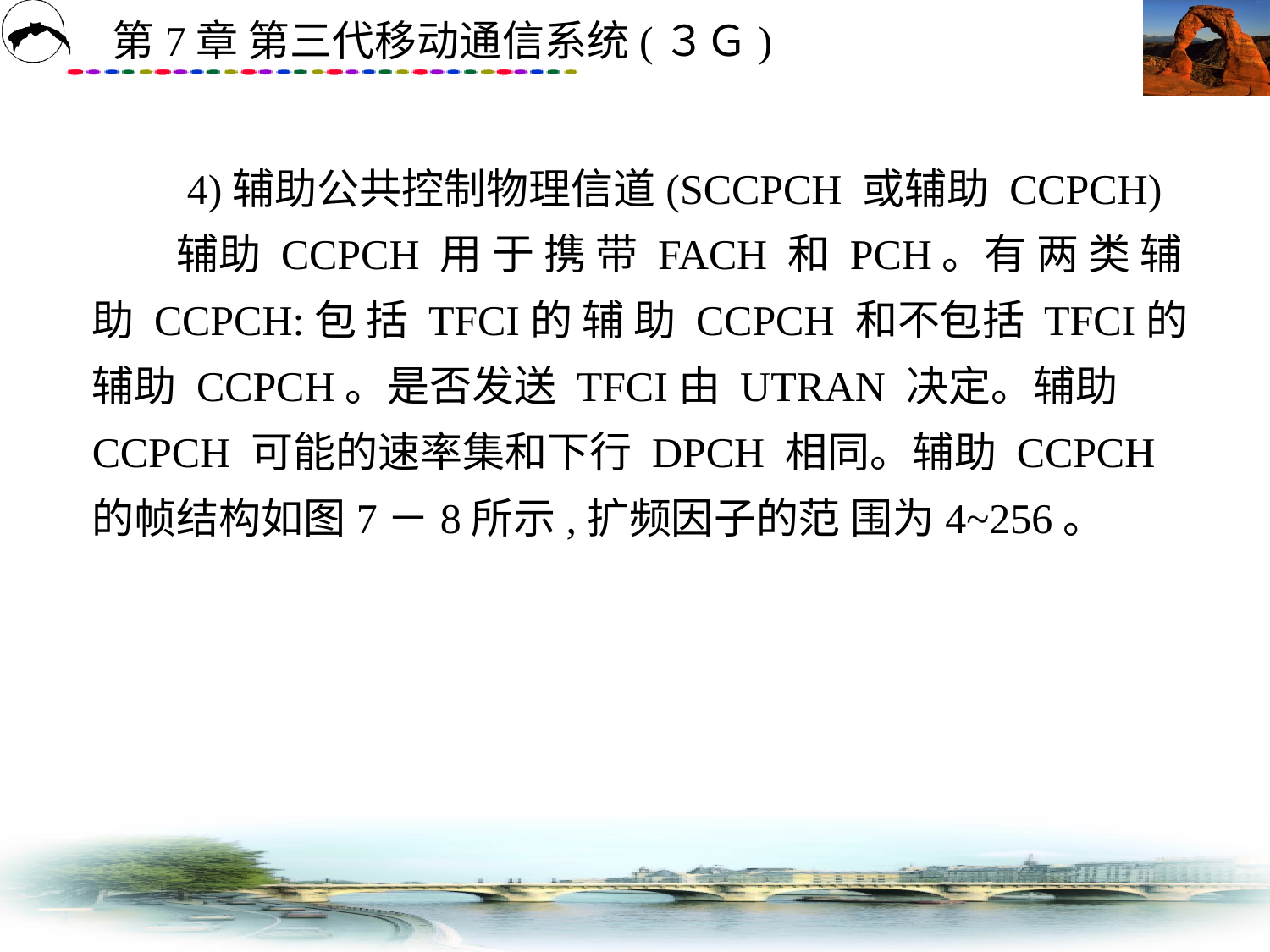

# 4)辅助公共控制物理信道(SCCPCH 或辅助 CCPCH) 　　辅助 CCPCH 用 于 携 带 FACH 和 PCH。有 两 类 辅 助 CCPCH:包 括 TFCI的 辅 助 CCPCH 和不包括 TFCI的辅助 CCPCH。是否发送 TFCI由 UTRAN 决定。辅助 CCPCH 可能的速率集和下行 DPCH 相同。辅助 CCPCH 的帧结构如图7－8所示,扩频因子的范 围为4~256。